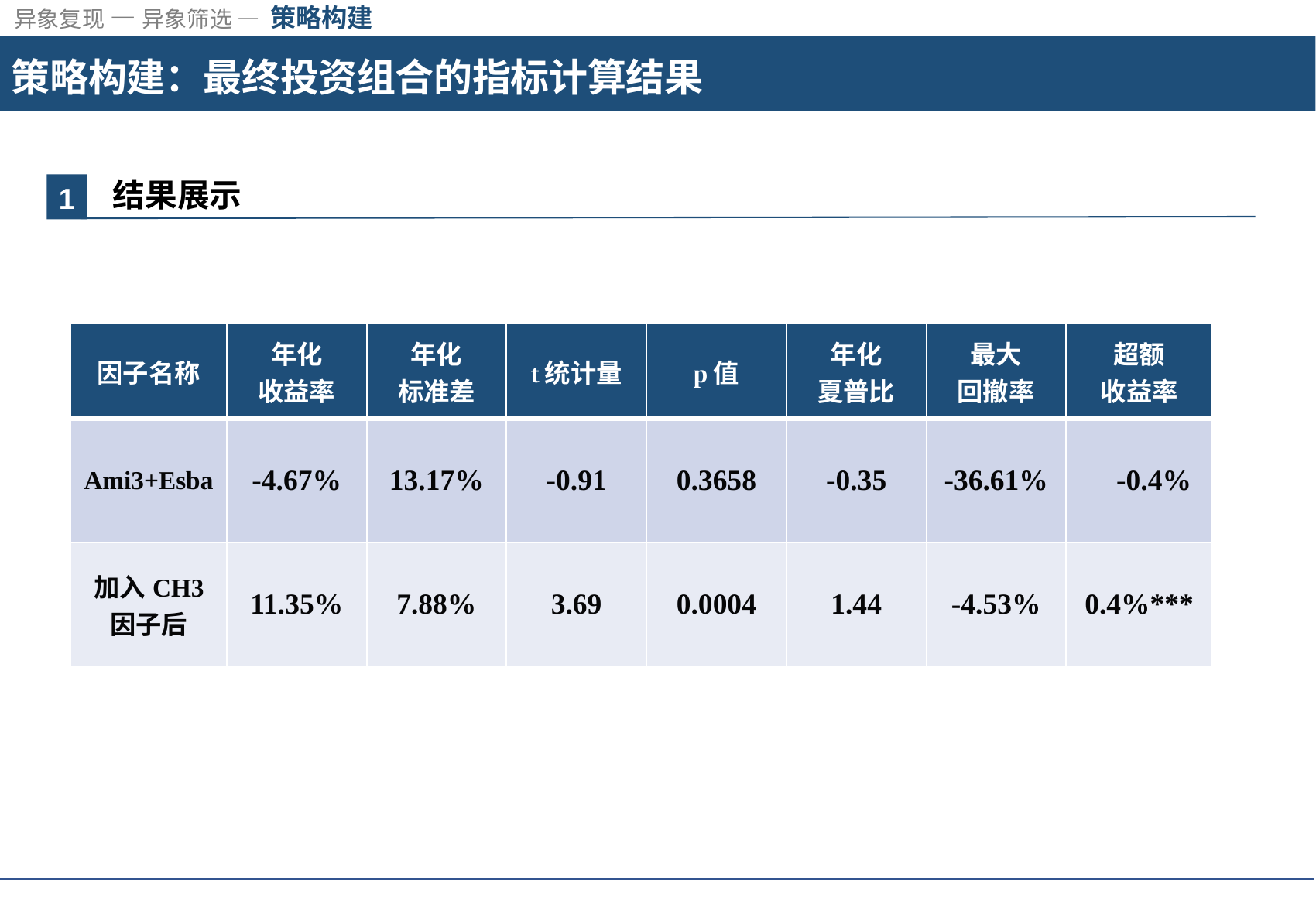

异象复现 — 异象筛选 —  策略构建

策略构建：最终投资组合的指标计算结果
结果展示
1
| 因子名称 | 年化 收益率 | 年化 标准差 | t统计量 | p值 | 年化 夏普比 | 最大 回撤率 | 超额 收益率 |
| --- | --- | --- | --- | --- | --- | --- | --- |
| Ami3+Esba | -4.67% | 13.17% | -0.91 | 0.3658 | -0.35 | -36.61% | -0.4% |
| 加入CH3 因子后 | 11.35% | 7.88% | 3.69 | 0.0004 | 1.44 | -4.53% | 0.4%\*\*\* |